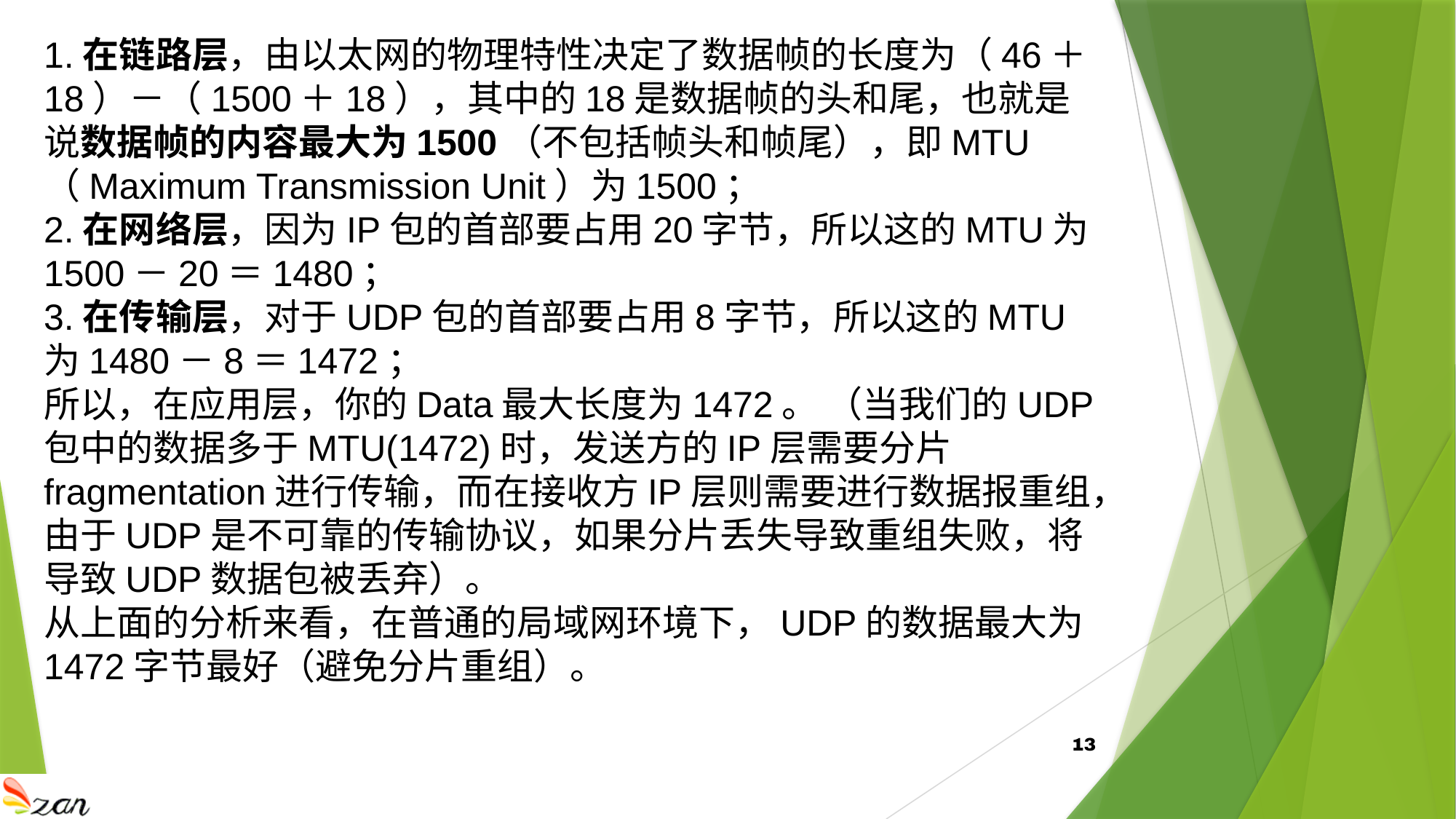

1.在链路层，由以太网的物理特性决定了数据帧的长度为（46＋18）－（1500＋18），其中的18是数据帧的头和尾，也就是说数据帧的内容最大为1500（不包括帧头和帧尾），即MTU（Maximum Transmission Unit）为1500； 　
2.在网络层，因为IP包的首部要占用20字节，所以这的MTU为1500－20＝1480；　
3.在传输层，对于UDP包的首部要占用8字节，所以这的MTU为1480－8＝1472； 　　
所以，在应用层，你的Data最大长度为1472。 （当我们的UDP包中的数据多于MTU(1472)时，发送方的IP层需要分片fragmentation进行传输，而在接收方IP层则需要进行数据报重组，由于UDP是不可靠的传输协议，如果分片丢失导致重组失败，将导致UDP数据包被丢弃）。 　　
从上面的分析来看，在普通的局域网环境下，UDP的数据最大为1472字节最好（避免分片重组）。
13